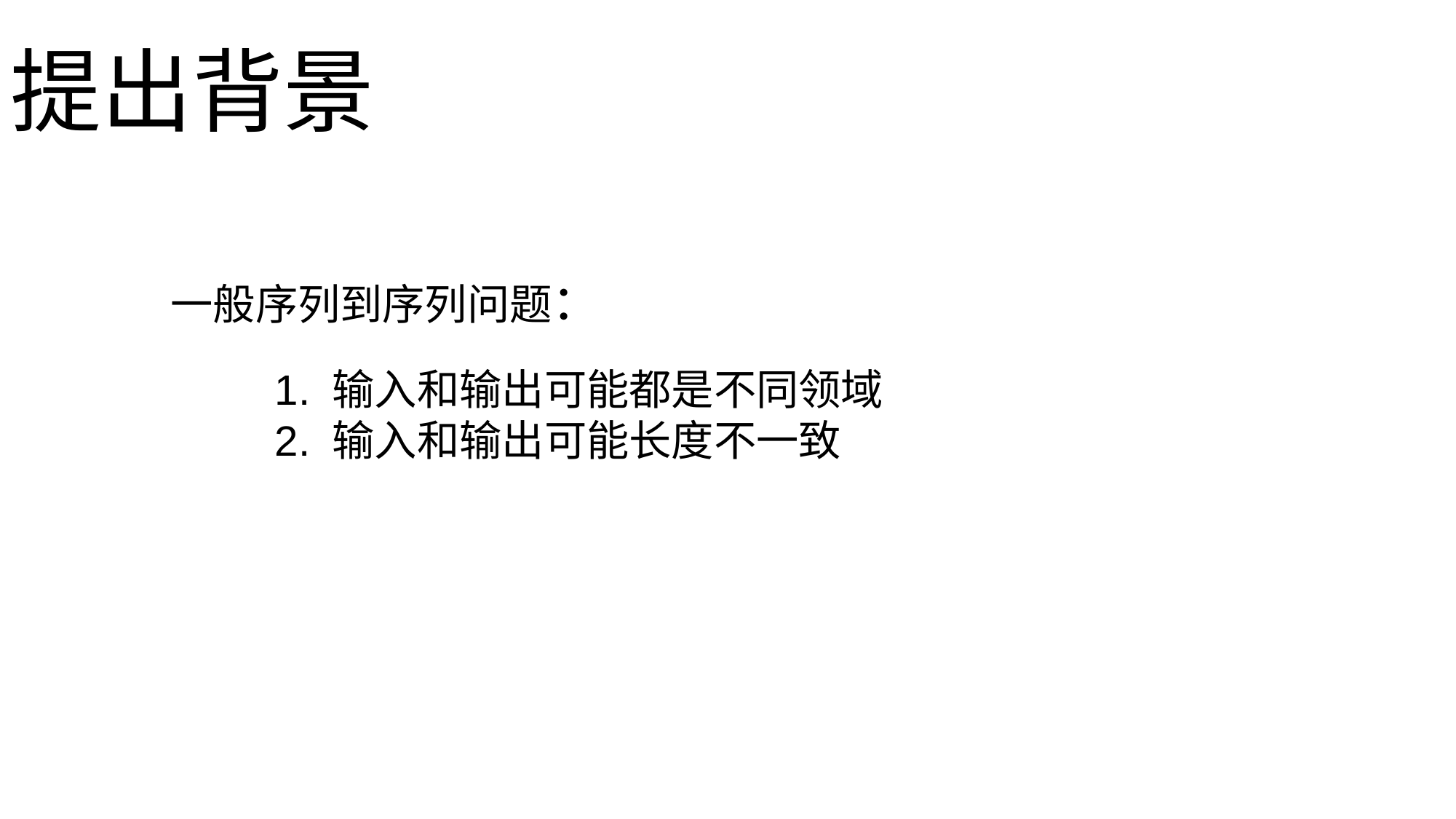

提出背景
一般序列到序列问题：
1. 输入和输出可能都是不同领域
2. 输入和输出可能长度不一致